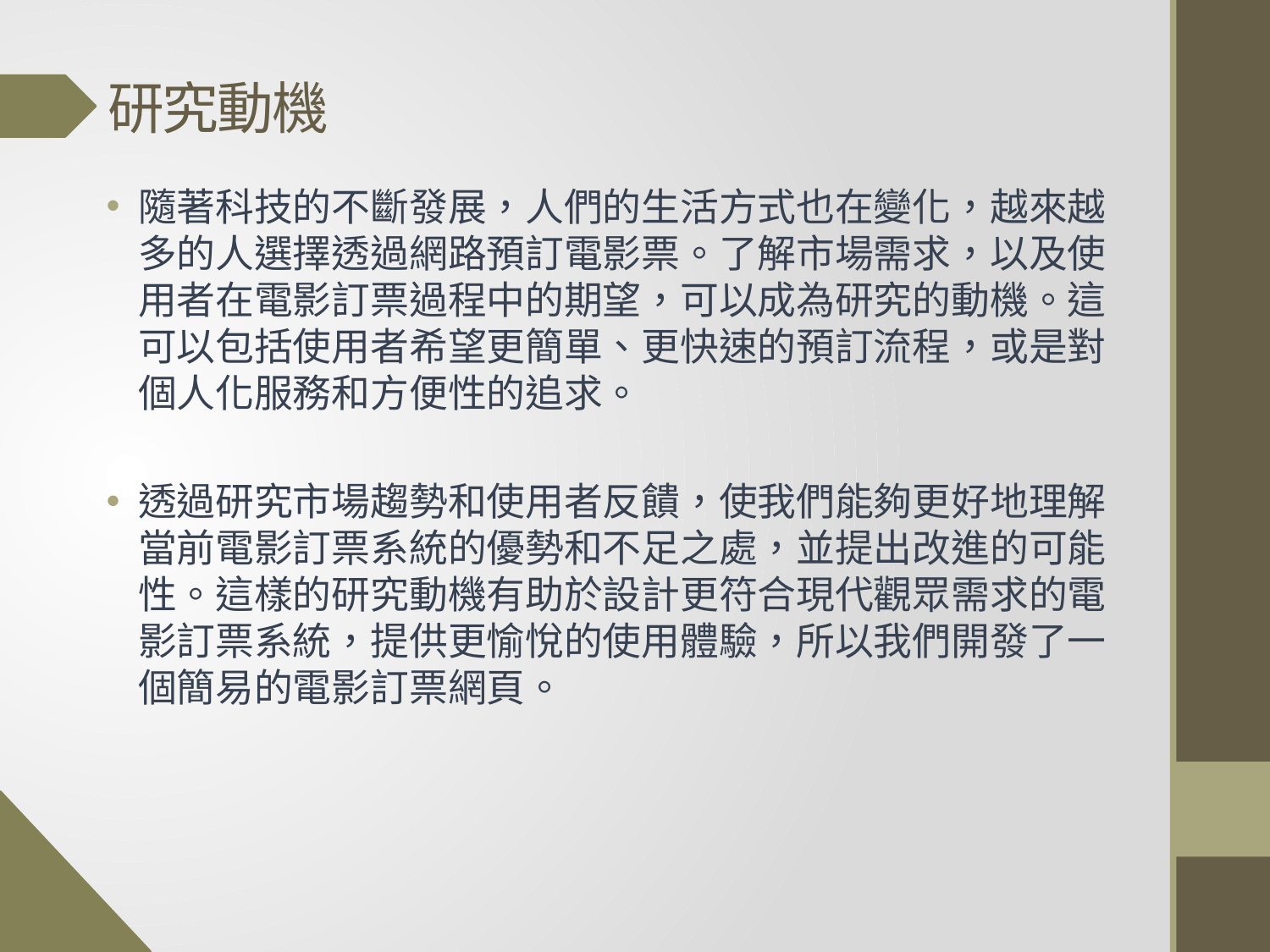

# 研究動機

隨著科技的不斷發展，人們的生活方式也在變化，越來越多的人選擇透過網路預訂電影票。了解市場需求，以及使用者在電影訂票過程中的期望，可以成為研究的動機。這可以包括使用者希望更簡單、更快速的預訂流程，或是對個人化服務和方便性的追求。

透過研究市場趨勢和使用者反饋，使我們能夠更好地理解當前電影訂票系統的優勢和不足之處，並提出改進的可能性。這樣的研究動機有助於設計更符合現代觀眾需求的電影訂票系統，提供更愉悅的使用體驗，所以我們開發了一個簡易的電影訂票網頁。